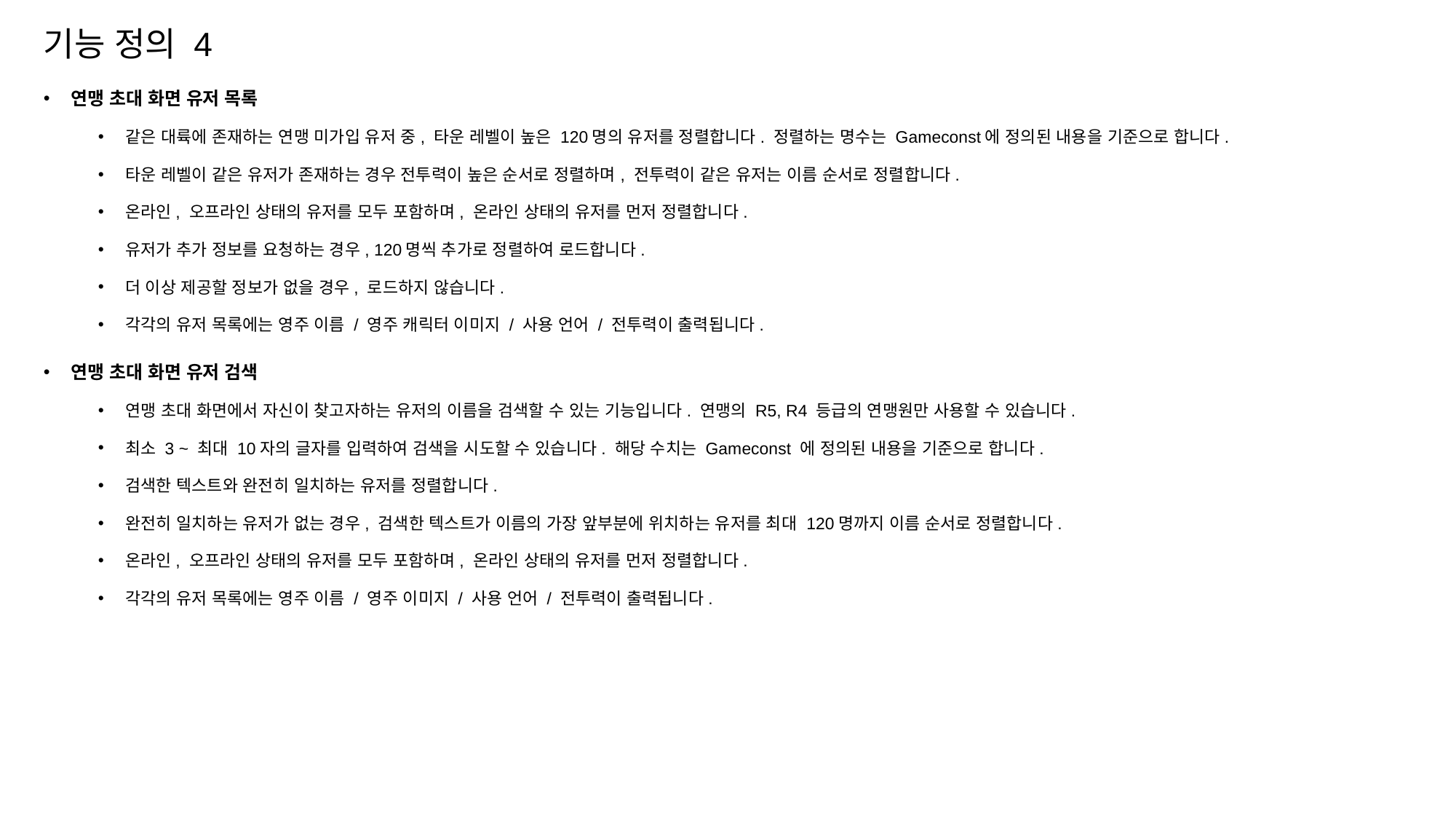

기능 정의 4
연맹 초대 화면 유저 목록
같은 대륙에 존재하는 연맹 미가입 유저 중, 타운 레벨이 높은 120명의 유저를 정렬합니다. 정렬하는 명수는 Gameconst에 정의된 내용을 기준으로 합니다.
타운 레벨이 같은 유저가 존재하는 경우 전투력이 높은 순서로 정렬하며, 전투력이 같은 유저는 이름 순서로 정렬합니다.
온라인, 오프라인 상태의 유저를 모두 포함하며, 온라인 상태의 유저를 먼저 정렬합니다.
유저가 추가 정보를 요청하는 경우, 120명씩 추가로 정렬하여 로드합니다.
더 이상 제공할 정보가 없을 경우, 로드하지 않습니다.
각각의 유저 목록에는 영주 이름 / 영주 캐릭터 이미지 / 사용 언어 / 전투력이 출력됩니다.

연맹 초대 화면 유저 검색
연맹 초대 화면에서 자신이 찾고자하는 유저의 이름을 검색할 수 있는 기능입니다. 연맹의 R5, R4 등급의 연맹원만 사용할 수 있습니다.
최소 3 ~ 최대 10자의 글자를 입력하여 검색을 시도할 수 있습니다. 해당 수치는 Gameconst 에 정의된 내용을 기준으로 합니다.
검색한 텍스트와 완전히 일치하는 유저를 정렬합니다.
완전히 일치하는 유저가 없는 경우, 검색한 텍스트가 이름의 가장 앞부분에 위치하는 유저를 최대 120명까지 이름 순서로 정렬합니다.
온라인, 오프라인 상태의 유저를 모두 포함하며, 온라인 상태의 유저를 먼저 정렬합니다.
각각의 유저 목록에는 영주 이름 / 영주 이미지 / 사용 언어 / 전투력이 출력됩니다.